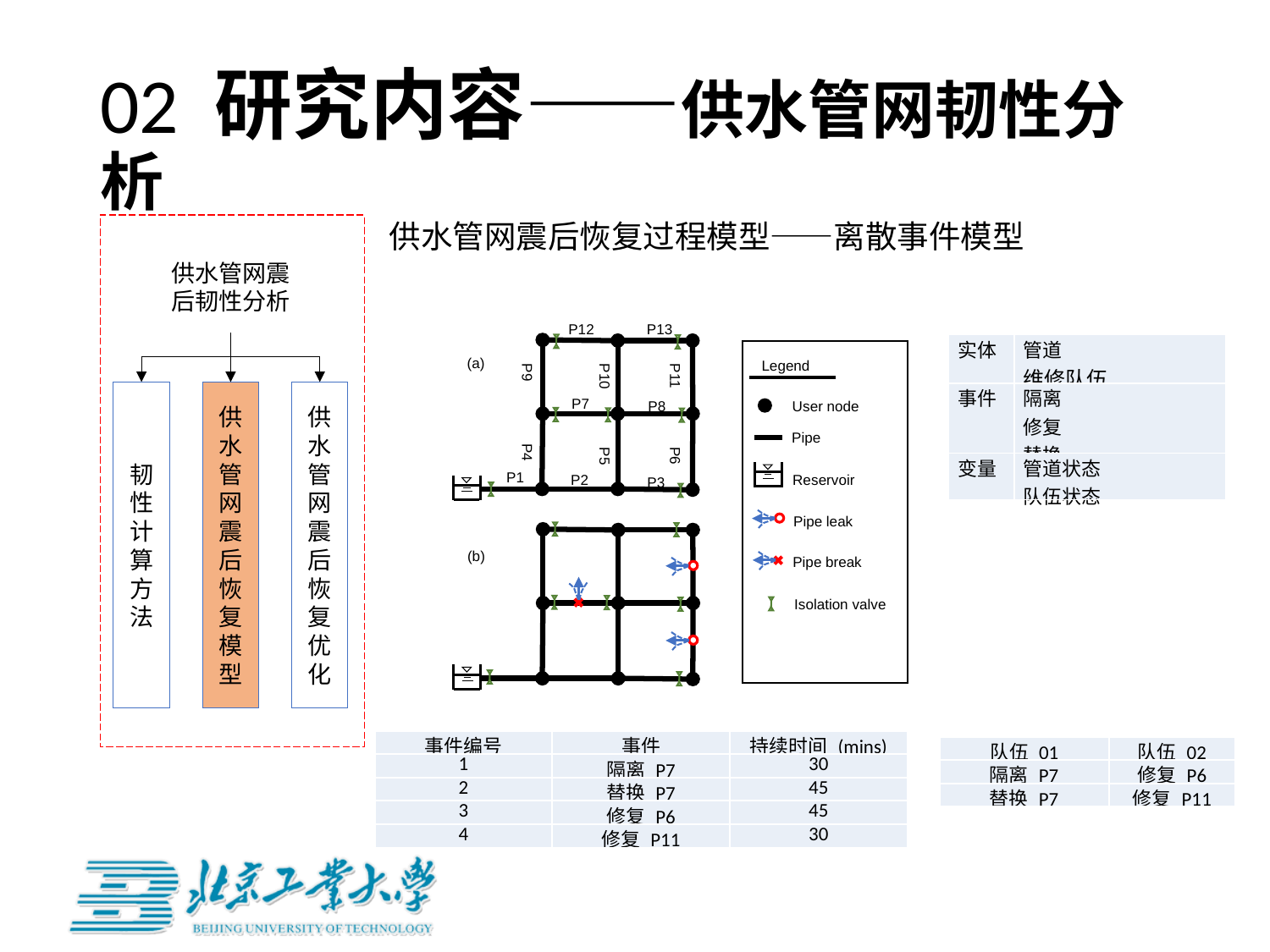

# 02 研究内容——供水管网韧性分析
供水管网震后恢复过程模型——离散事件模型

供水管网震后韧性分析
P13
P12

| 实体 | 管道 维修队伍 |
| --- | --- |
| 事件 | 隔离 修复 替换 |
| 变量 | 管道状态 队伍状态 |

(a)
Legend
P9
P11
P10
韧性计算方法
供水管网震后恢复模型
供水管网震后恢复优化
P7
P8
User node

Pipe
P4
P6
P5
P1

Reservoir
P2
P3

Pipe leak

(b)

Pipe break

Isolation valve

| 事件编号 | 事件 | 持续时间 (mins) |
| --- | --- | --- |
| 1 | 隔离 P7 | 30 |
| 2 | 替换 P7 | 45 |
| 3 | 修复 P6 | 45 |
| 4 | 修复 P11 | 30 |
| 队伍 01 | 队伍 02 |
| --- | --- |
| 隔离 P7 | 修复 P6 |
| 替换 P7 | 修复 P11 |